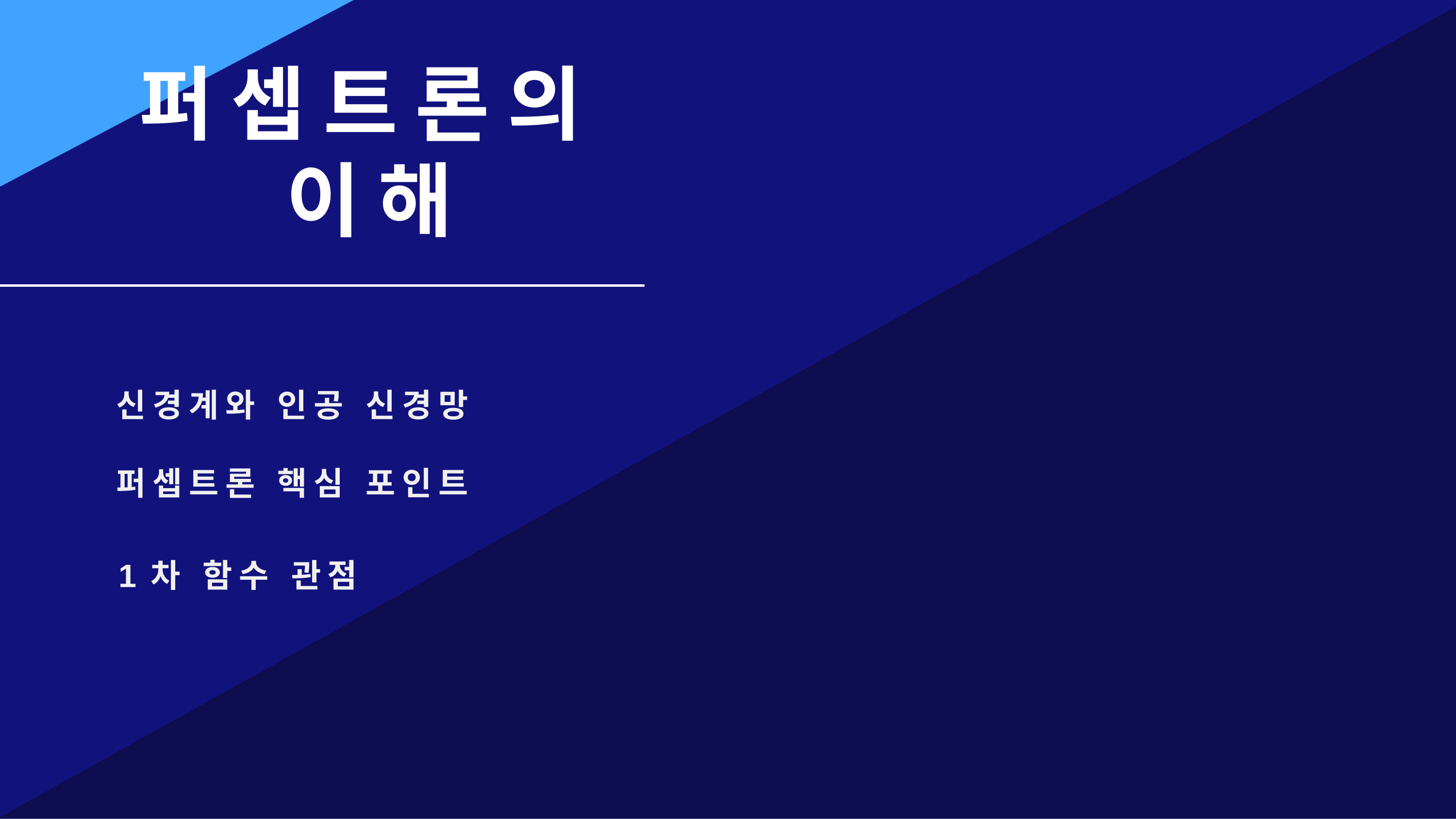

# 퍼셉트론의 이해

신경계와 인공 신경망

퍼셉트론 핵심 포인트

1차 함수 관점